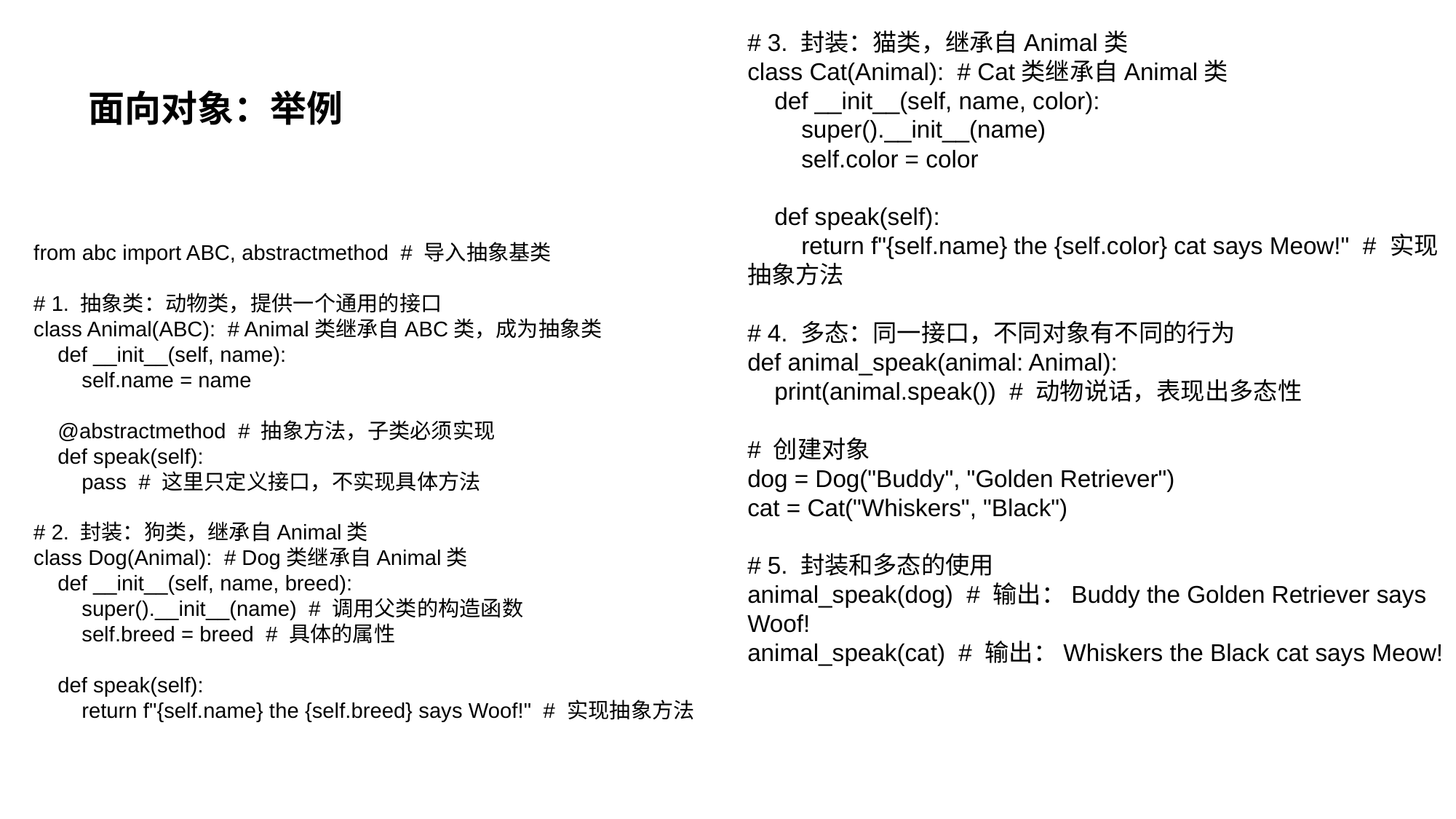

# 3. 封装：猫类，继承自Animal类
class Cat(Animal):  # Cat类继承自Animal类
    def __init__(self, name, color):
        super().__init__(name)
        self.color = color

    def speak(self):
        return f"{self.name} the {self.color} cat says Meow!"  # 实现抽象方法

# 4. 多态：同一接口，不同对象有不同的行为
def animal_speak(animal: Animal):
    print(animal.speak())  # 动物说话，表现出多态性

# 创建对象
dog = Dog("Buddy", "Golden Retriever")
cat = Cat("Whiskers", "Black")

# 5. 封装和多态的使用
animal_speak(dog)  # 输出：Buddy the Golden Retriever says Woof!
animal_speak(cat)  # 输出：Whiskers the Black cat says Meow!
# 面向对象：举例
from abc import ABC, abstractmethod  # 导入抽象基类

# 1. 抽象类：动物类，提供一个通用的接口
class Animal(ABC):  # Animal类继承自ABC类，成为抽象类
    def __init__(self, name):
        self.name = name

    @abstractmethod  # 抽象方法，子类必须实现
    def speak(self):
        pass  # 这里只定义接口，不实现具体方法

# 2. 封装：狗类，继承自Animal类
class Dog(Animal):  # Dog类继承自Animal类
    def __init__(self, name, breed):
        super().__init__(name)  # 调用父类的构造函数
        self.breed = breed  # 具体的属性

    def speak(self):
        return f"{self.name} the {self.breed} says Woof!"  # 实现抽象方法